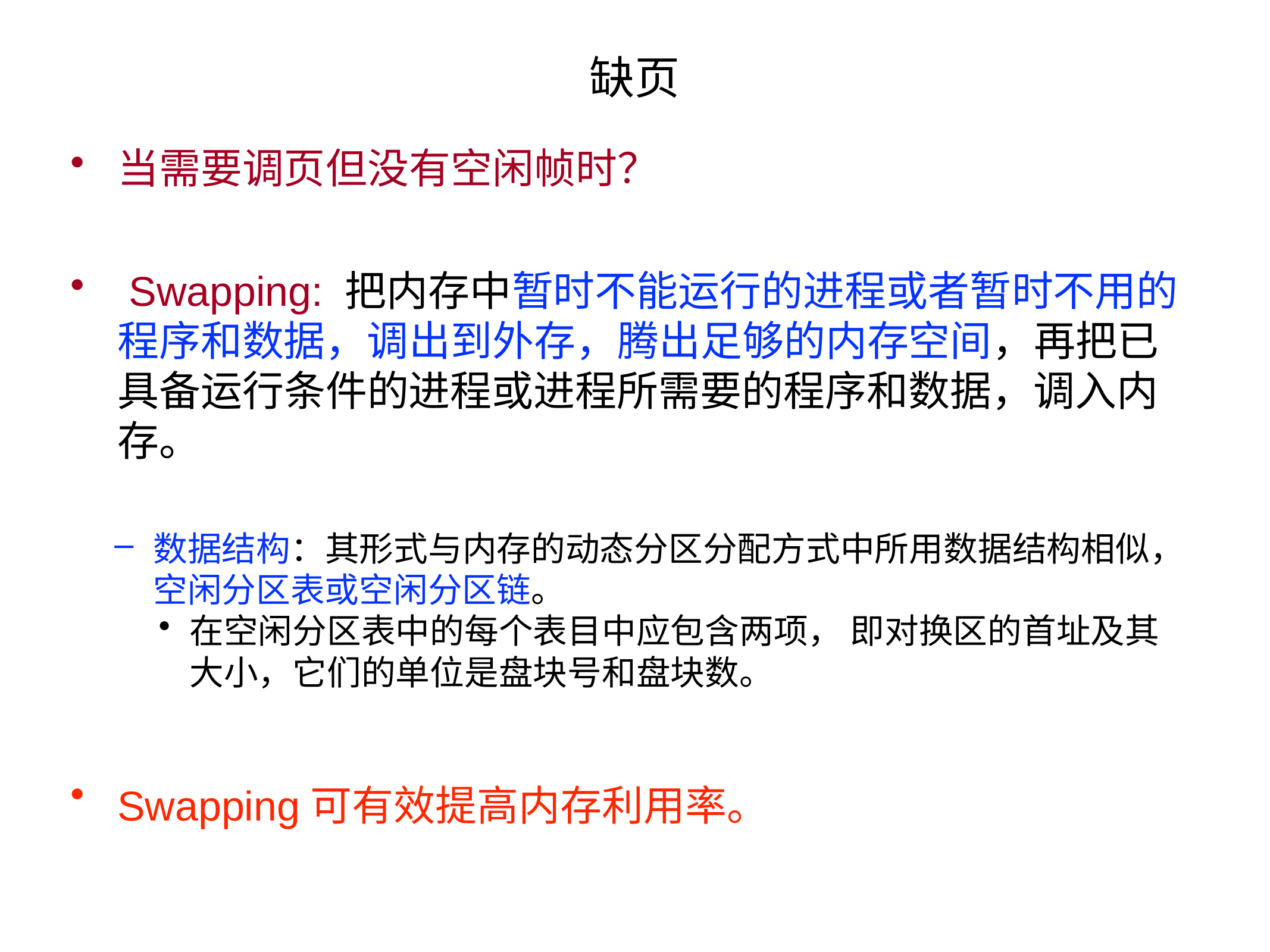

缺页
当需要调页但没有空闲帧时？

 Swapping: 把内存中暂时不能运行的进程或者暂时不用的程序和数据，调出到外存，腾出足够的内存空间，再把已具备运行条件的进程或进程所需要的程序和数据，调入内存。

数据结构：其形式与内存的动态分区分配方式中所用数据结构相似，空闲分区表或空闲分区链。
在空闲分区表中的每个表目中应包含两项， 即对换区的首址及其大小，它们的单位是盘块号和盘块数。

Swapping可有效提高内存利用率。